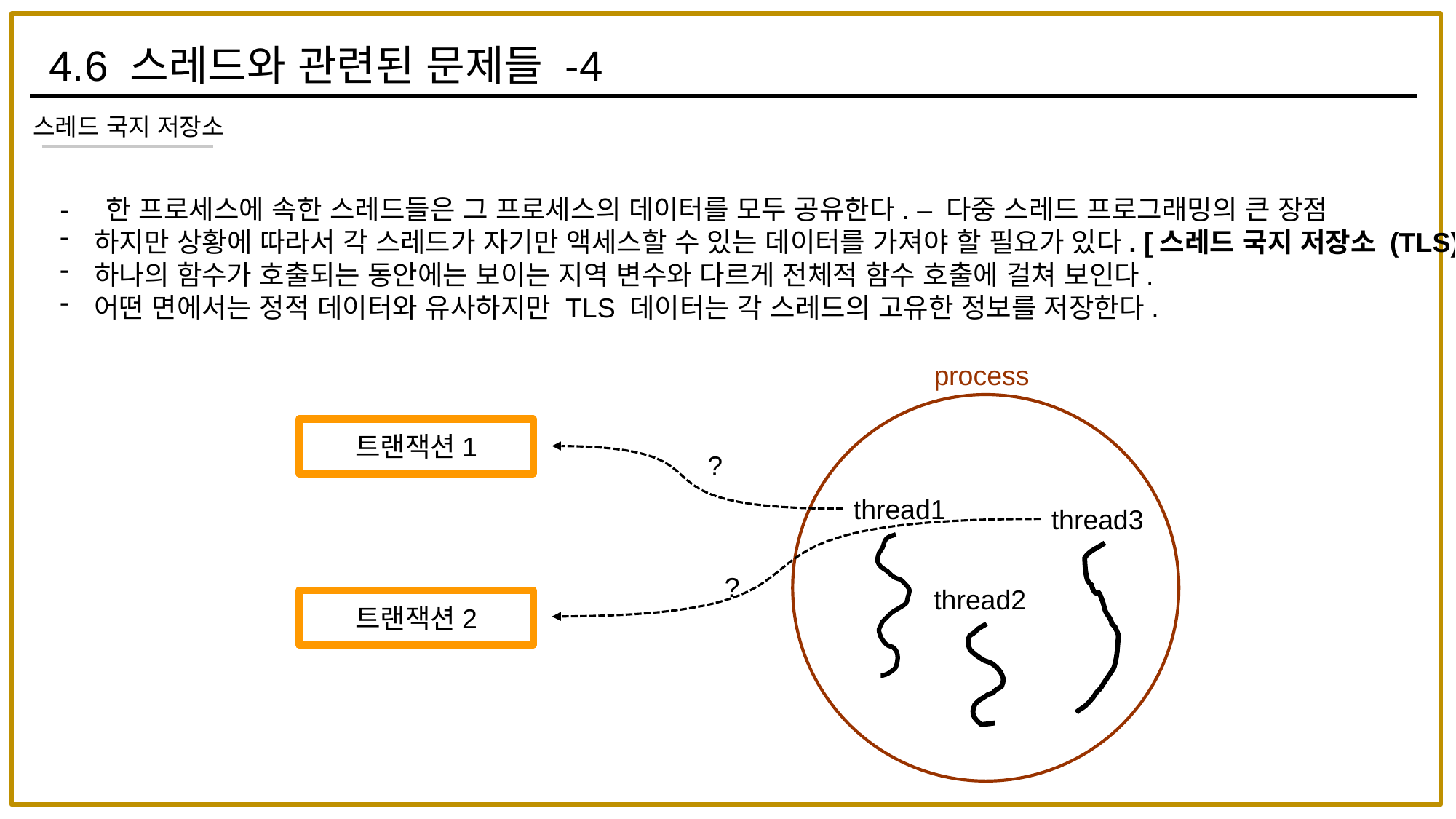

4.6 스레드와 관련된 문제들 -4
스레드 국지 저장소
-    한 프로세스에 속한 스레드들은 그 프로세스의 데이터를 모두 공유한다. – 다중 스레드 프로그래밍의 큰 장점
하지만 상황에 따라서 각 스레드가 자기만 액세스할 수 있는 데이터를 가져야 할 필요가 있다. [스레드 국지 저장소 (TLS)]
하나의 함수가 호출되는 동안에는 보이는 지역 변수와 다르게 전체적 함수 호출에 걸쳐 보인다.
어떤 면에서는 정적 데이터와 유사하지만 TLS 데이터는 각 스레드의 고유한 정보를 저장한다.

process

트랜잭션1
?
thread1
thread3

?
thread2
트랜잭션2